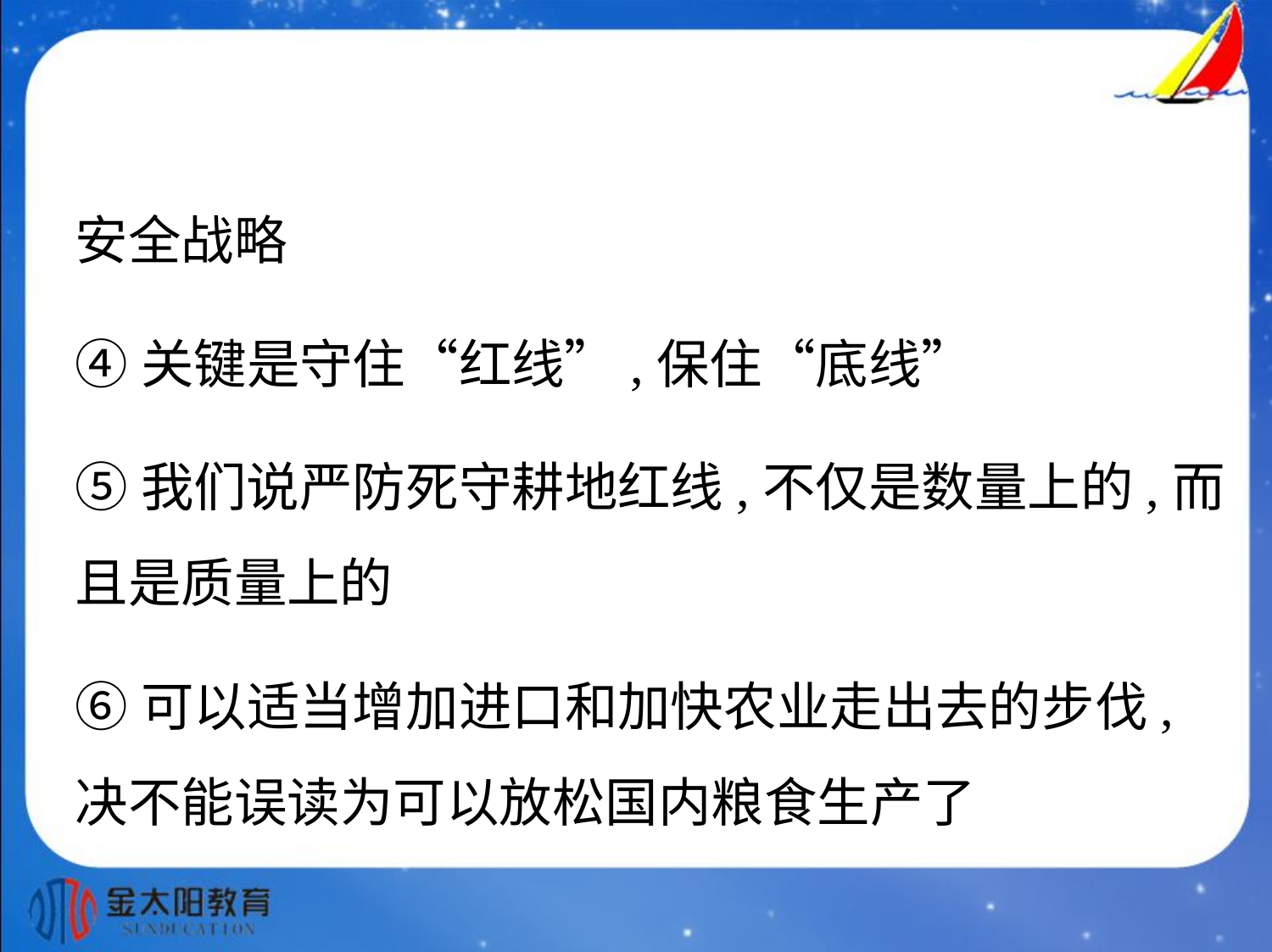

安全战略
④关键是守住“红线”,保住“底线”
⑤我们说严防死守耕地红线,不仅是数量上的,而
且是质量上的
⑥可以适当增加进口和加快农业走出去的步伐,
决不能误读为可以放松国内粮食生产了